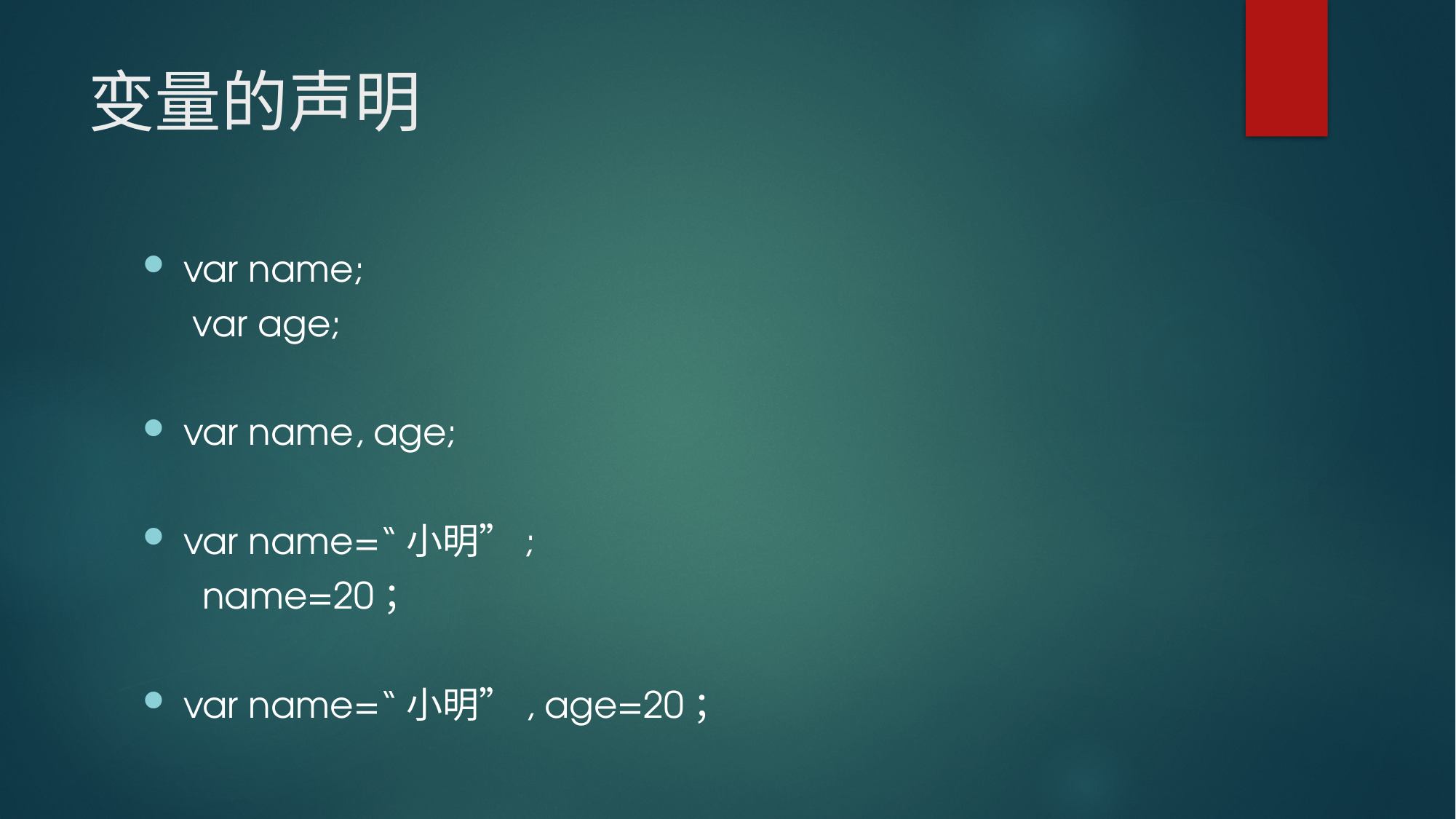

# 变量的声明
var name;
     var age;

var name, age;

var name=“小明”;
      name=20；

var name=“小明”, age=20；